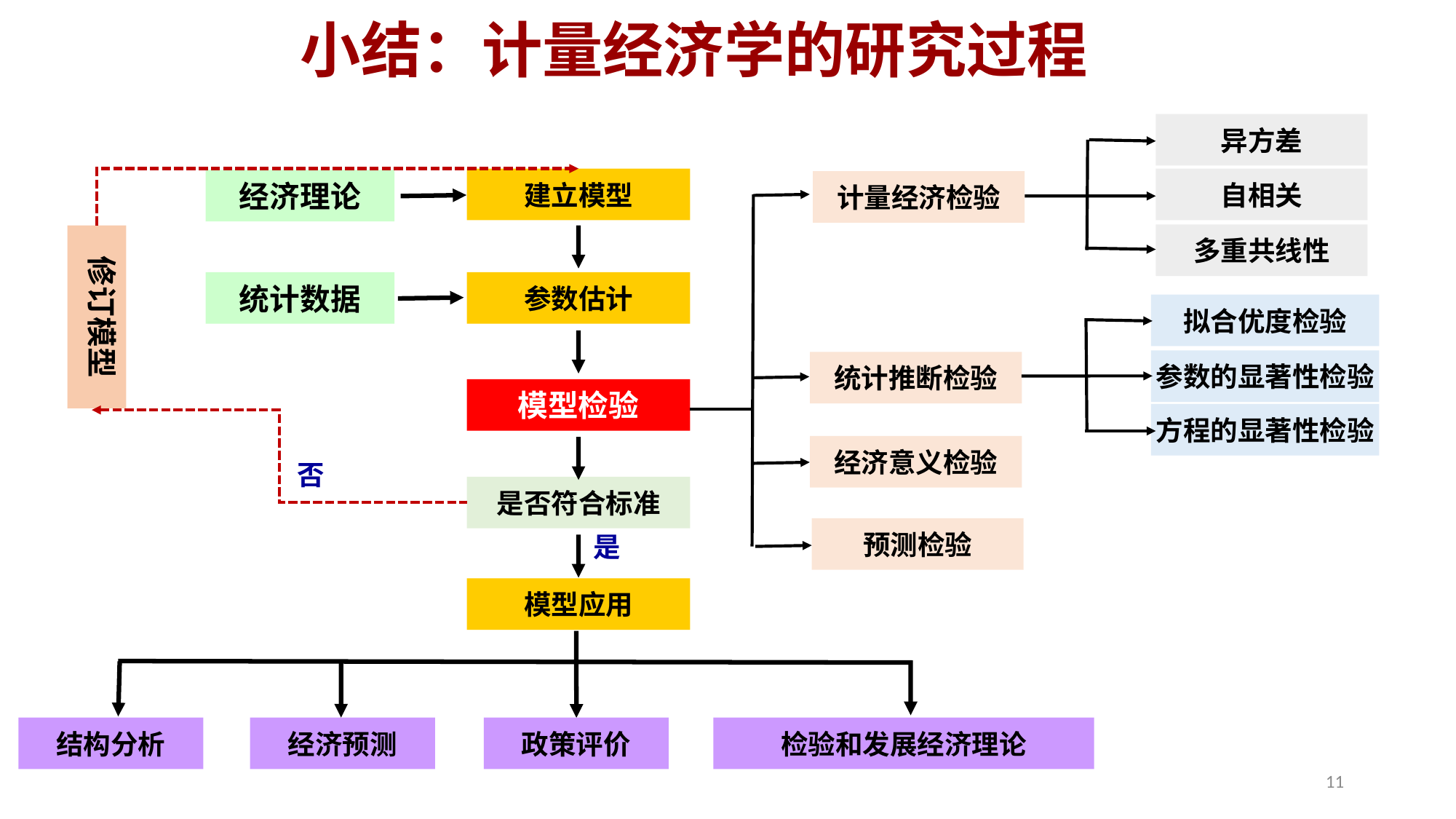

小结：计量经济学的研究过程
异方差
建立模型
经济理论

自相关
计量经济检验
多重共线性
修订模型

统计数据
参数估计

拟合优度检验

参数的显著性检验
统计推断检验
模型检验
方程的显著性检验
经济意义检验

否
是否符合标准
预测检验
是

模型应用

结构分析
经济预测
政策评价
检验和发展经济理论
2020/9/27
11